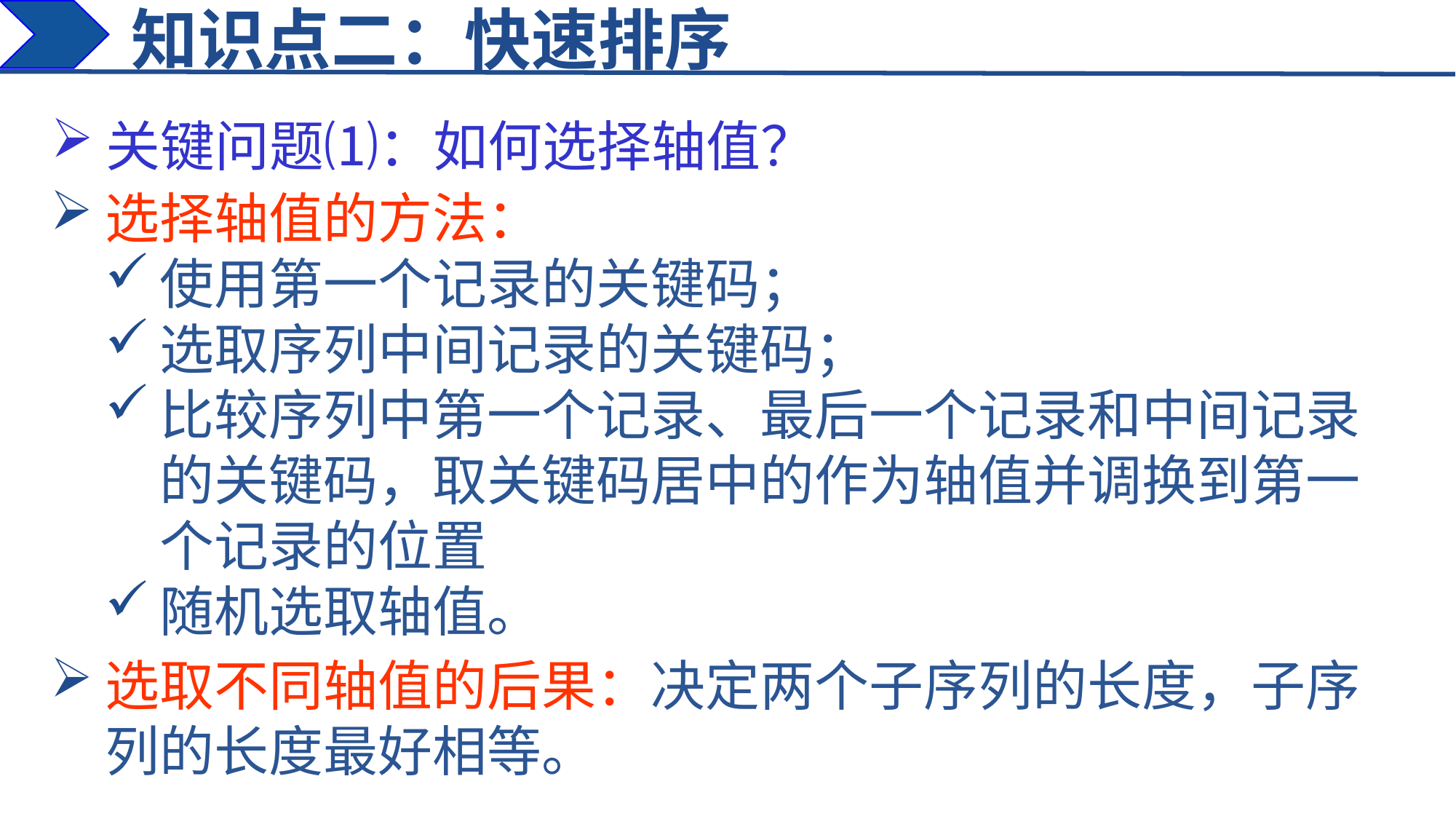

知识点二：快速排序
关键问题⑴：如何选择轴值？
选择轴值的方法：
使用第一个记录的关键码；
选取序列中间记录的关键码；
比较序列中第一个记录、最后一个记录和中间记录的关键码，取关键码居中的作为轴值并调换到第一个记录的位置
随机选取轴值。
选取不同轴值的后果：决定两个子序列的长度，子序列的长度最好相等。